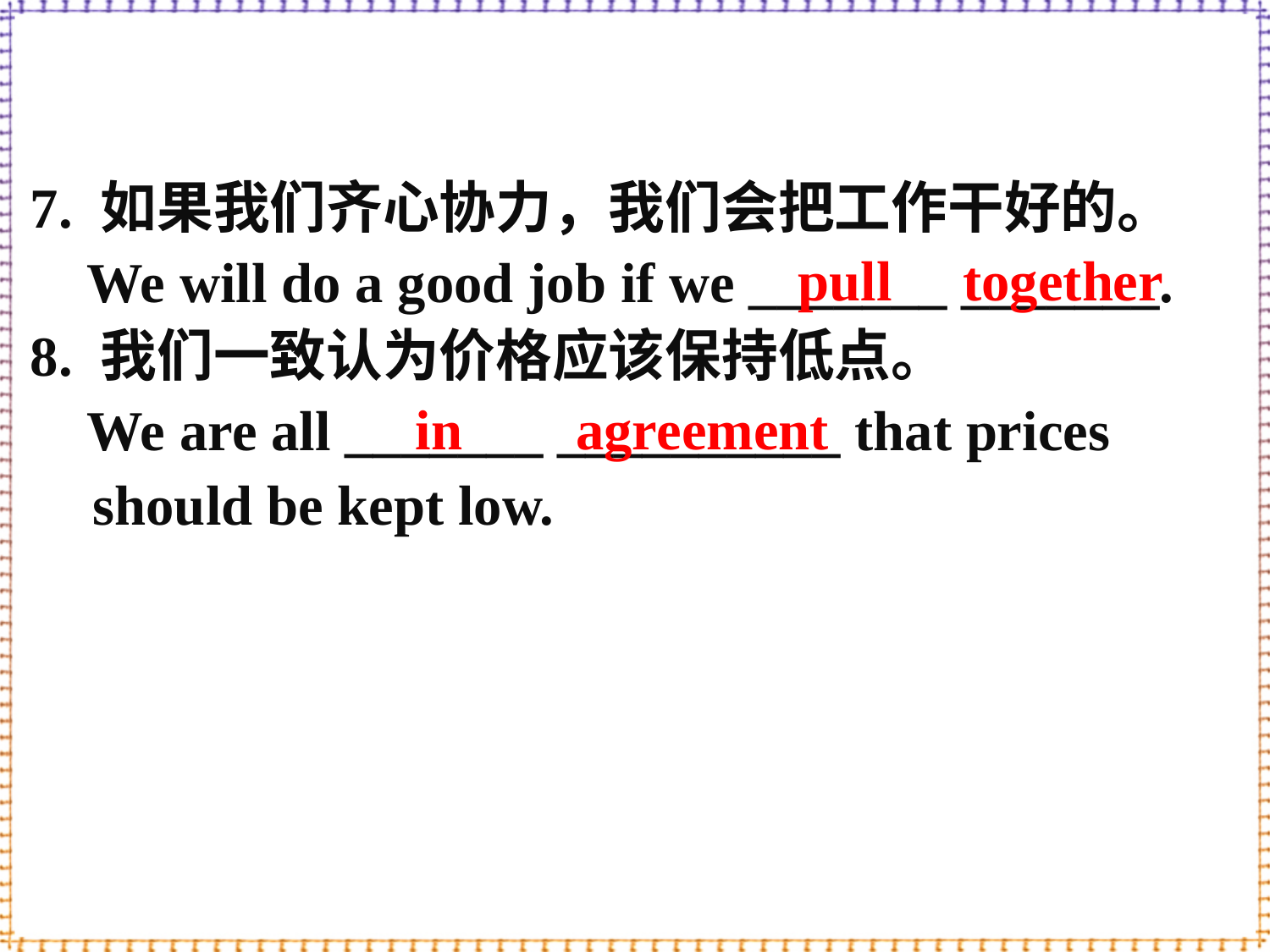

7. 如果我们齐心协力，我们会把工作干好的。
    We will do a good job if we _______ _______.
8. 我们一致认为价格应该保持低点。
    We are all _______ __________ that prices should be kept low.
pull     together
in        agreement